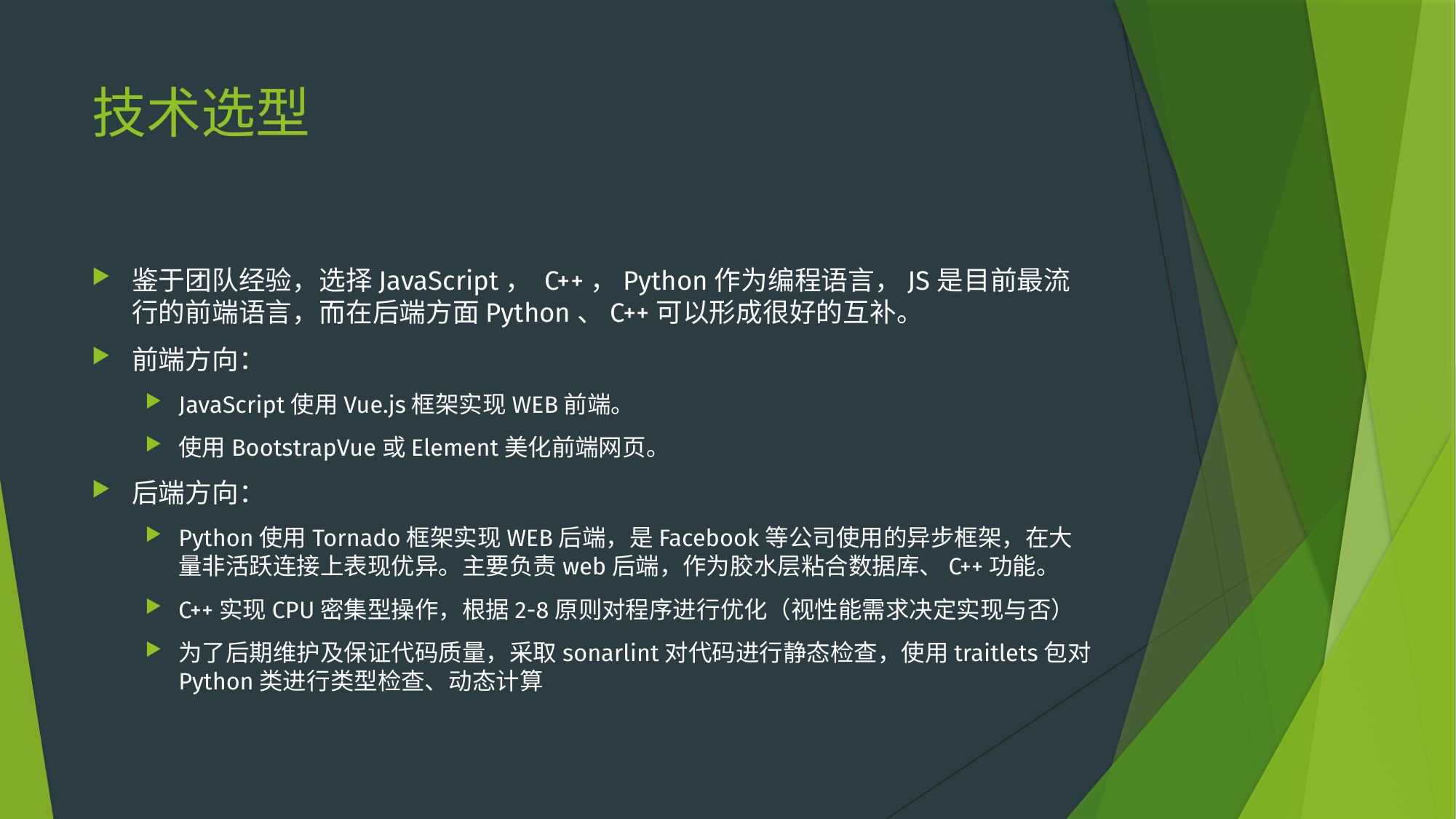

# 技术选型
鉴于团队经验，选择JavaScript， C++，Python作为编程语言，JS是目前最流行的前端语言，而在后端方面Python、C++可以形成很好的互补。
前端方向：
JavaScript使用Vue.js框架实现WEB前端。
使用BootstrapVue或Element美化前端网页。
后端方向：
Python使用Tornado框架实现WEB后端，是Facebook等公司使用的异步框架，在大量非活跃连接上表现优异。主要负责web后端，作为胶水层粘合数据库、C++功能。
C++实现CPU密集型操作，根据2-8原则对程序进行优化（视性能需求决定实现与否）
为了后期维护及保证代码质量，采取sonarlint对代码进行静态检查，使用traitlets包对Python类进行类型检查、动态计算